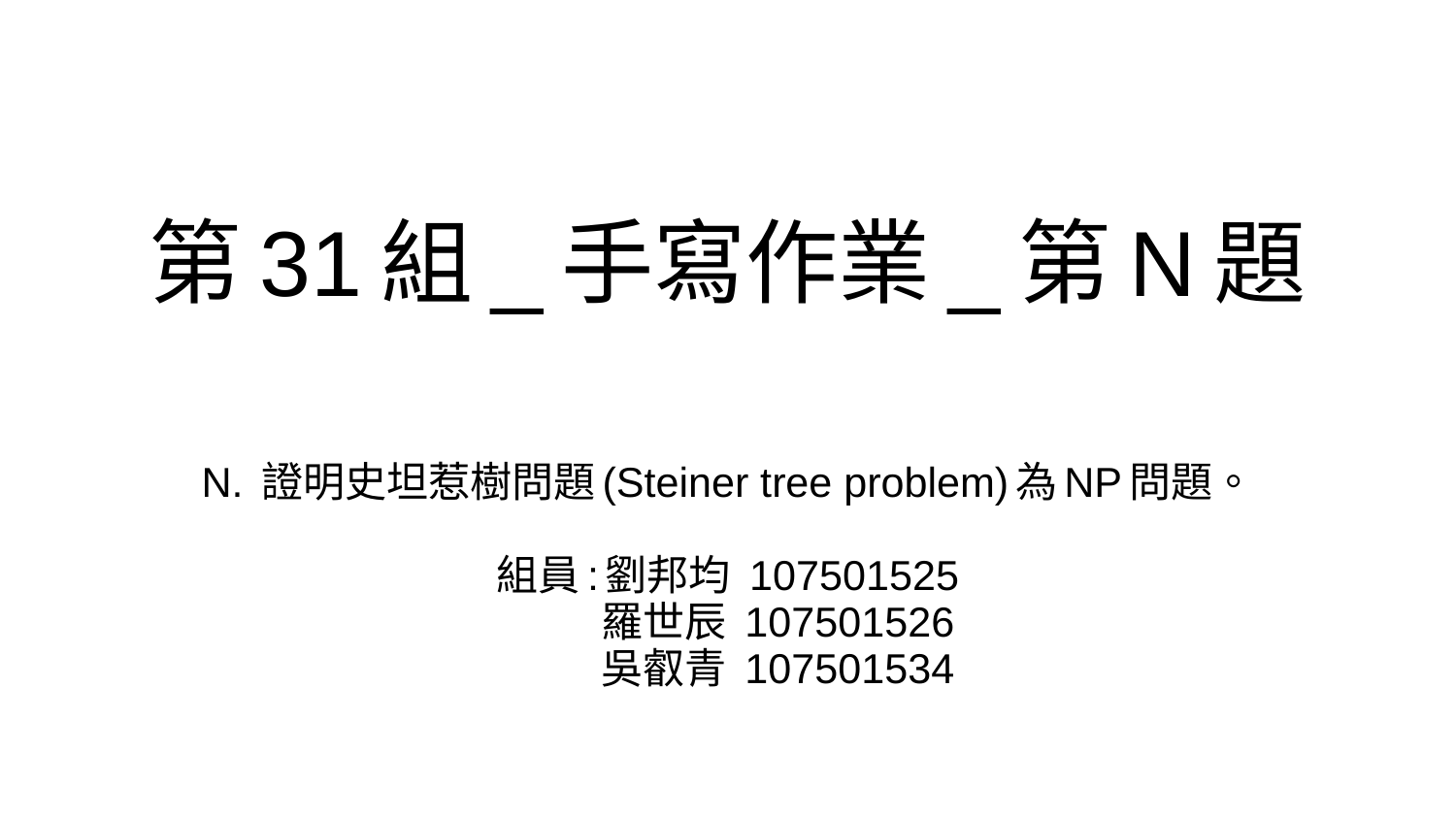

# 第31組_手寫作業_第N題
N. 證明史坦惹樹問題(Steiner tree problem)為NP問題。

組員:劉邦均 107501525
        羅世辰 107501526
        吳叡青 107501534